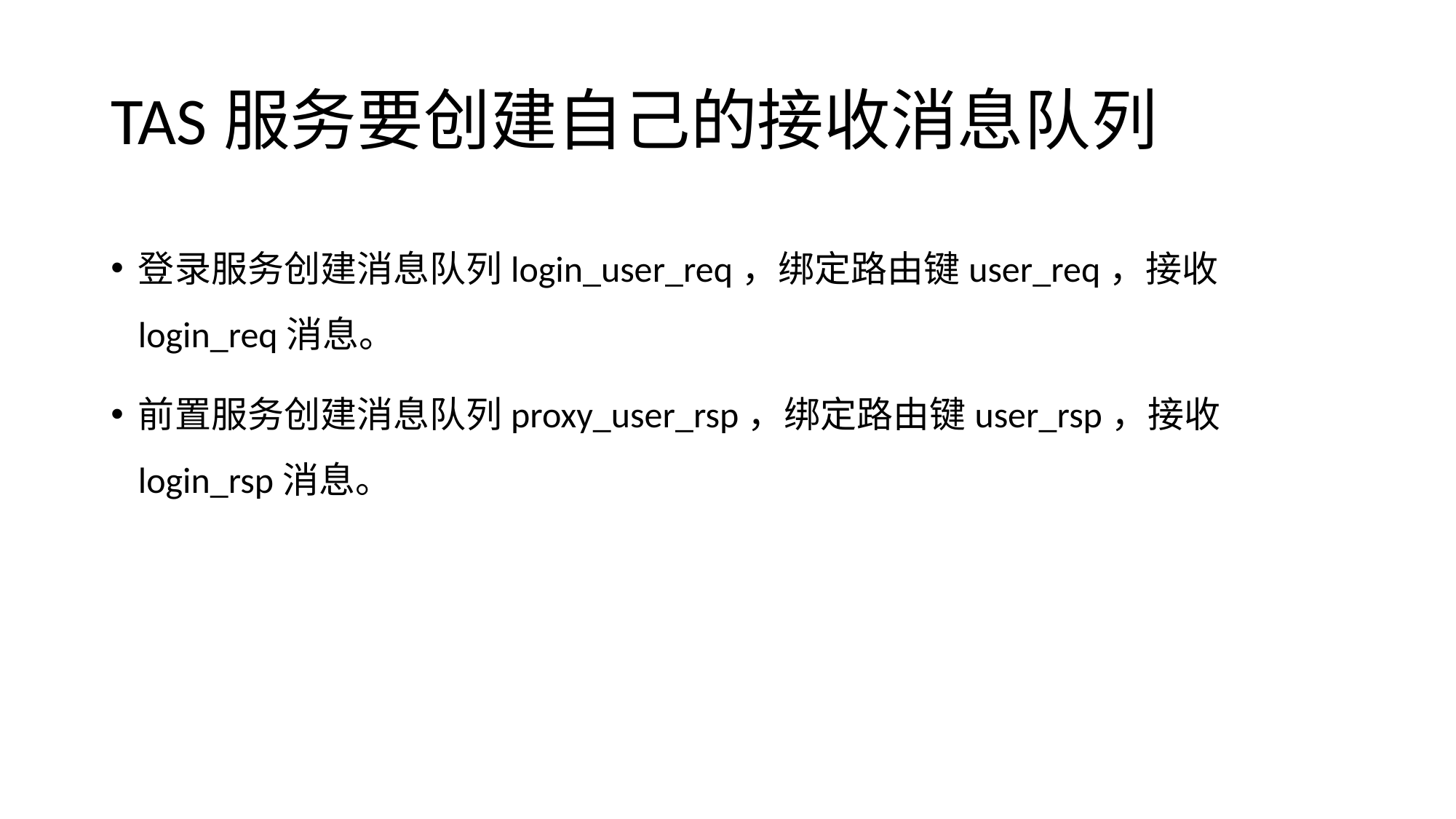

# TAS服务要创建自己的接收消息队列
登录服务创建消息队列login_user_req，绑定路由键user_req，接收login_req消息。
前置服务创建消息队列proxy_user_rsp，绑定路由键user_rsp，接收login_rsp消息。